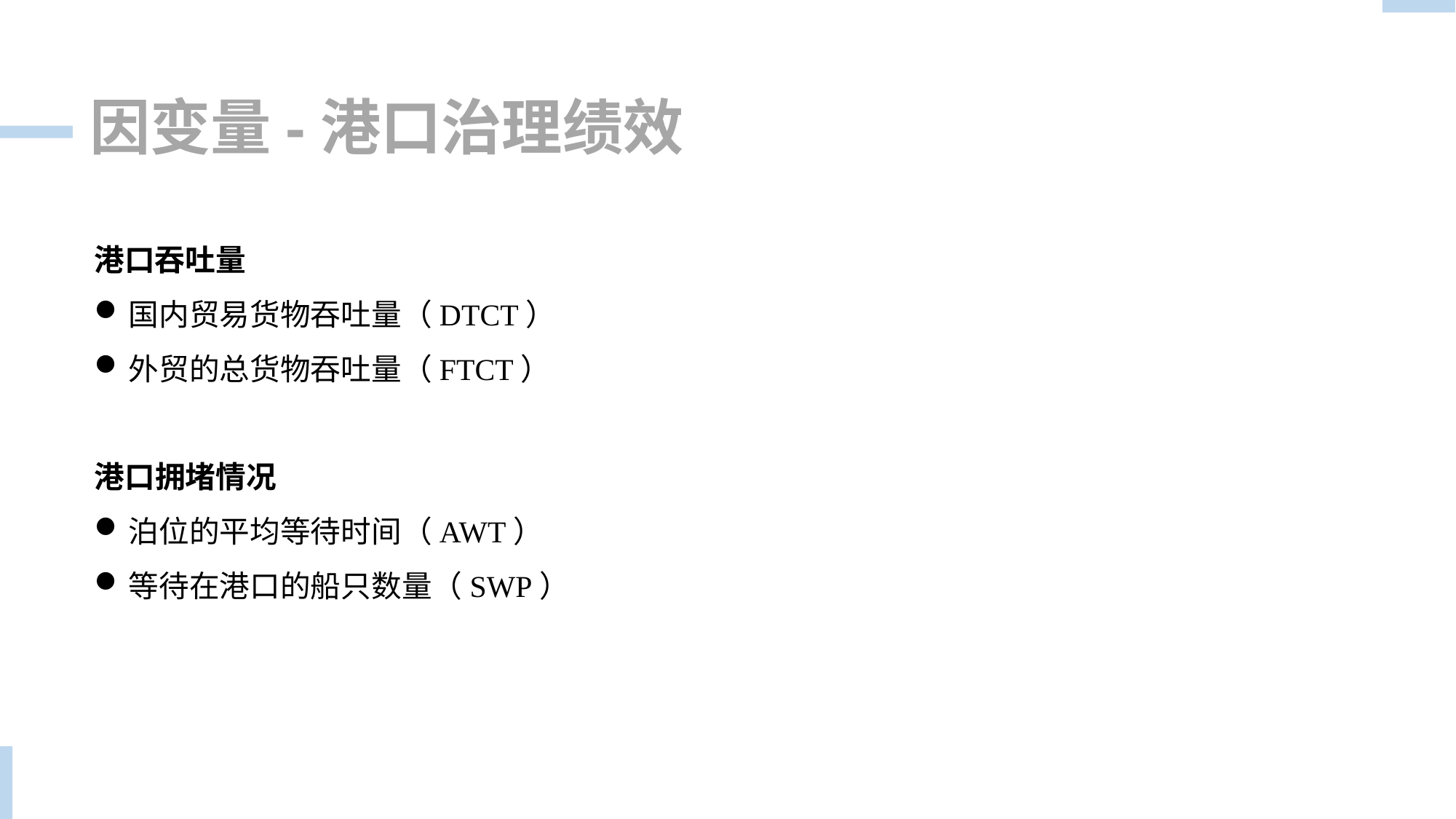

因变量-港口治理绩效
港口吞吐量
国内贸易货物吞吐量（DTCT）
外贸的总货物吞吐量（FTCT）
港口拥堵情况
泊位的平均等待时间（AWT）
等待在港口的船只数量（SWP）